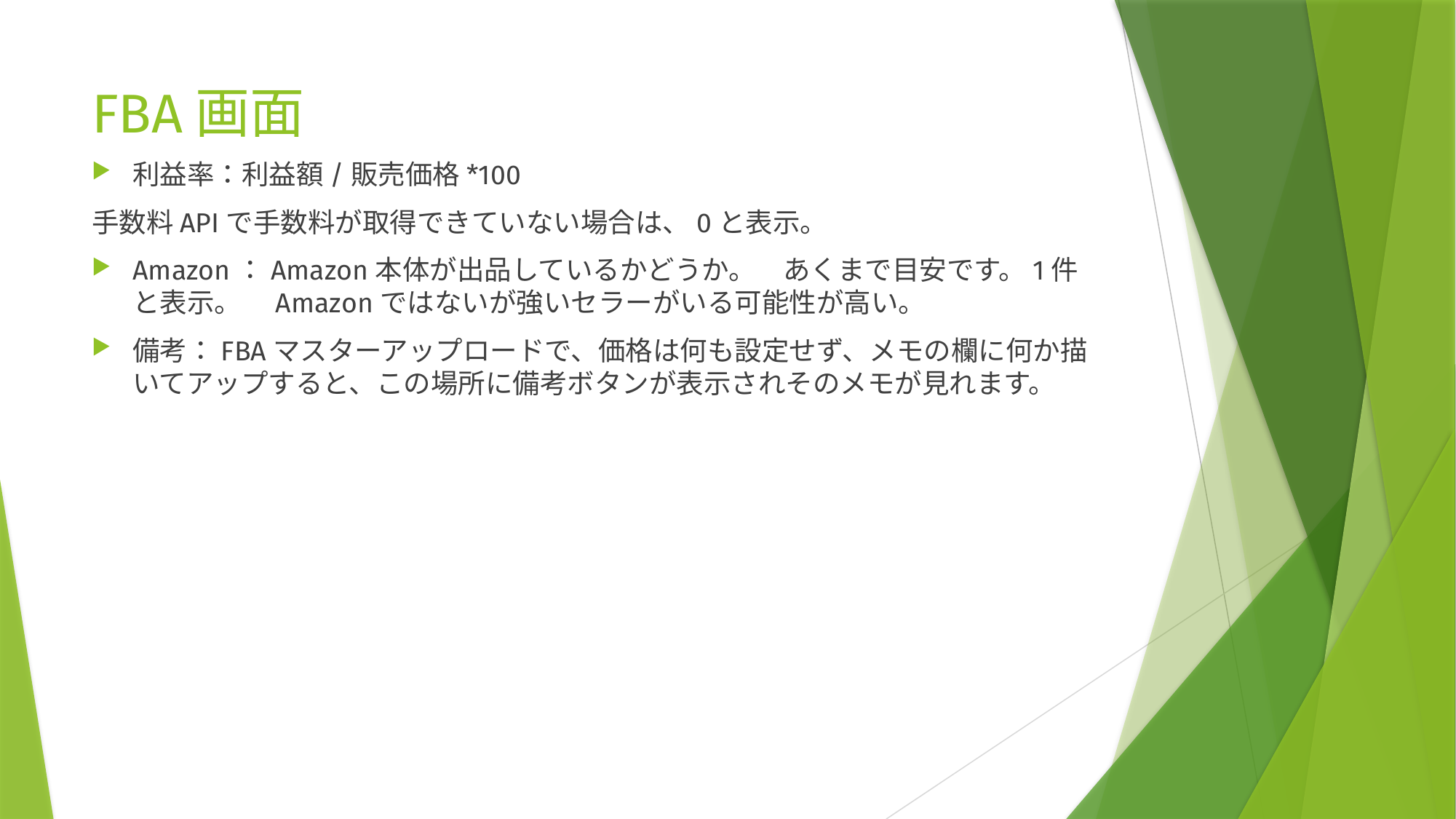

# FBA画面
利益率：利益額/販売価格*100
手数料APIで手数料が取得できていない場合は、0と表示。
Amazon：Amazon本体が出品しているかどうか。　あくまで目安です。1件と表示。　Amazonではないが強いセラーがいる可能性が高い。
備考：FBAマスターアップロードで、価格は何も設定せず、メモの欄に何か描いてアップすると、この場所に備考ボタンが表示されそのメモが見れます。